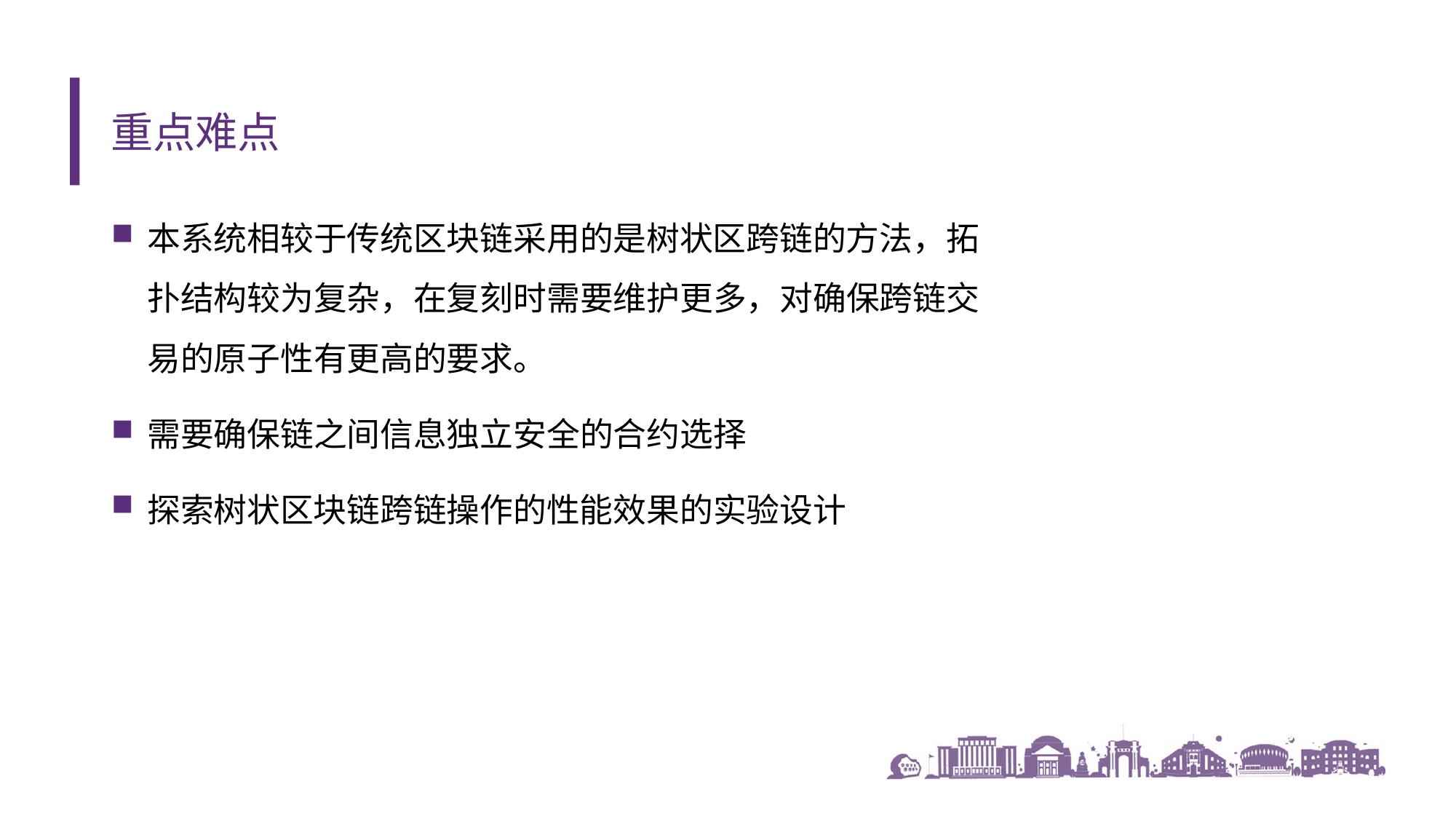

# 重点难点
本系统相较于传统区块链采用的是树状区跨链的方法，拓扑结构较为复杂，在复刻时需要维护更多，对确保跨链交易的原子性有更高的要求。
需要确保链之间信息独立安全的合约选择
探索树状区块链跨链操作的性能效果的实验设计